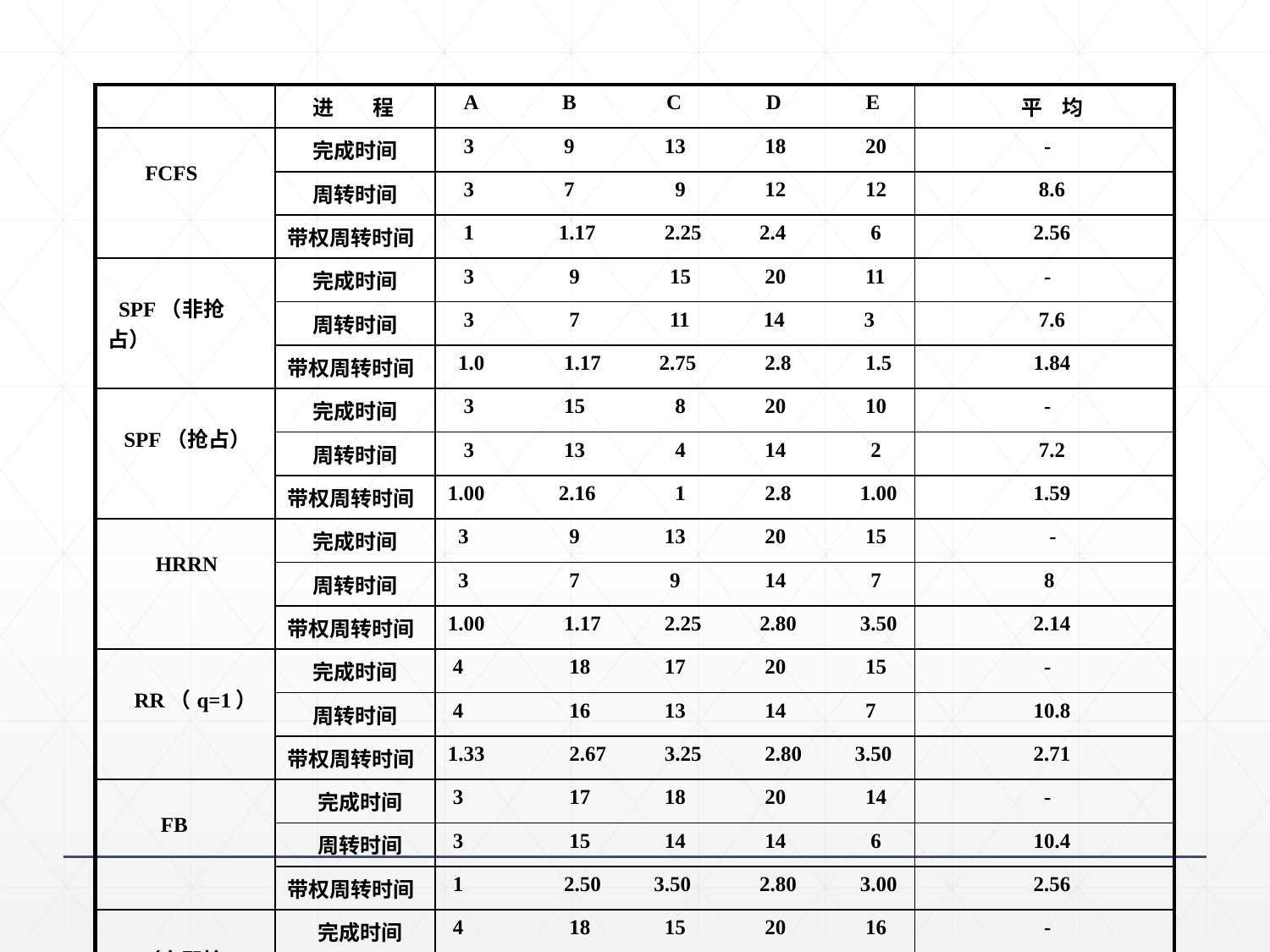

192
|  | 进 程 | A B C D E | 平 均 |
| --- | --- | --- | --- |
| FCFS | 完成时间 | 3 9 13 18 20 | - |
|  | 周转时间 | 3 7 9 12 12 | 8.6 |
|  | 带权周转时间 | 1 1.17 2.25 2.4 6 | 2.56 |
| SPF（非抢占） | 完成时间 | 3 9 15 20 11 | - |
|  | 周转时间 | 3 7 11 14 3 | 7.6 |
|  | 带权周转时间 | 1.0 1.17 2.75 2.8 1.5 | 1.84 |
| SPF（抢占） | 完成时间 | 3 15 8 20 10 | - |
|  | 周转时间 | 3 13 4 14 2 | 7.2 |
|  | 带权周转时间 | 1.00 2.16 1 2.8 1.00 | 1.59 |
| HRRN | 完成时间 | 3 9 13 20 15 | - |
|  | 周转时间 | 3 7 9 14 7 | 8 |
|  | 带权周转时间 | 1.00 1.17 2.25 2.80 3.50 | 2.14 |
| RR（q=1） | 完成时间 | 4 18 17 20 15 | - |
|  | 周转时间 | 4 16 13 14 7 | 10.8 |
|  | 带权周转时间 | 1.33 2.67 3.25 2.80 3.50 | 2.71 |
| FB | 完成时间 | 3 17 18 20 14 | - |
|  | 周转时间 | 3 15 14 14 6 | 10.4 |
|  | 带权周转时间 | 1 2.50 3.50 2.80 3.00 | 2.56 |
| FB（立即抢占） | 完成时间 | 4 18 15 20 16 | - |
|  | 周转时间 | 4 16 11 14 8 | 10.6 |
|  | 带权周转时间 | 1.33 2.67 2.75 2.80 4.00 | 2.87 |